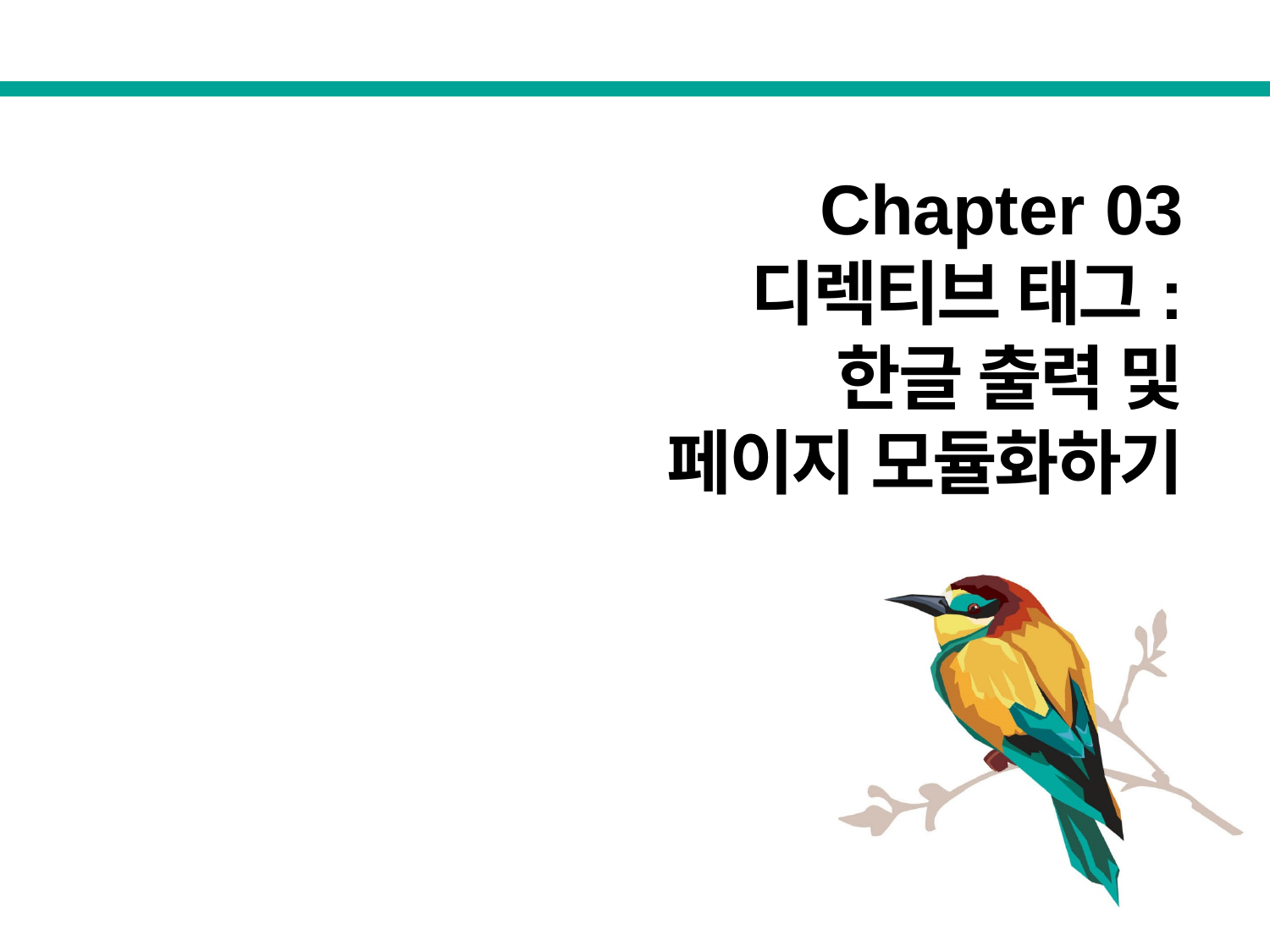

Chapter 03
디렉티브 태그:
한글 출력 및
페이지 모듈화하기